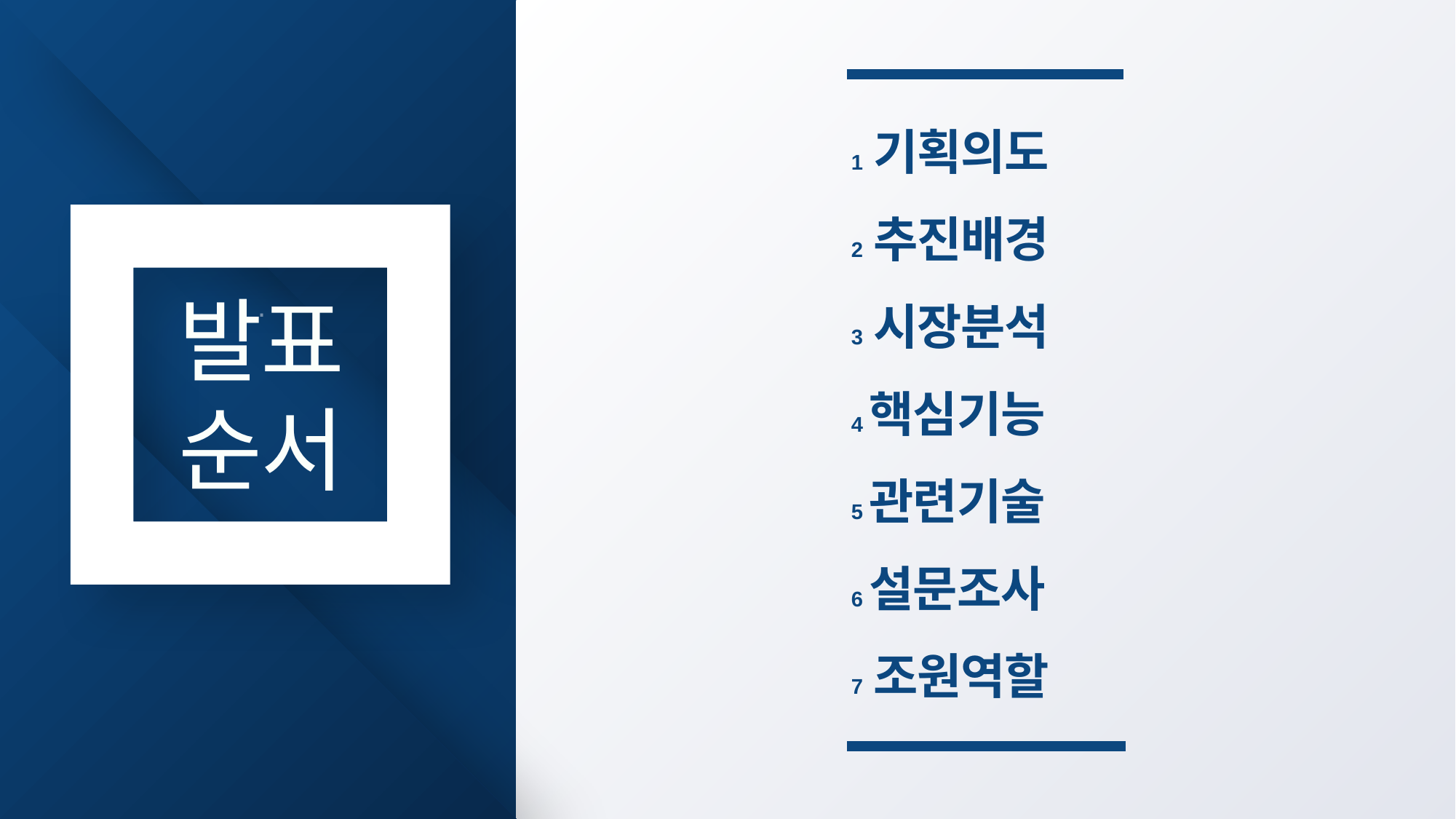

1 기획의도
2 추진배경
3 시장분석
4 핵심기능
5 관련기술
6 설문조사
7 조원역할
.
발표
순서